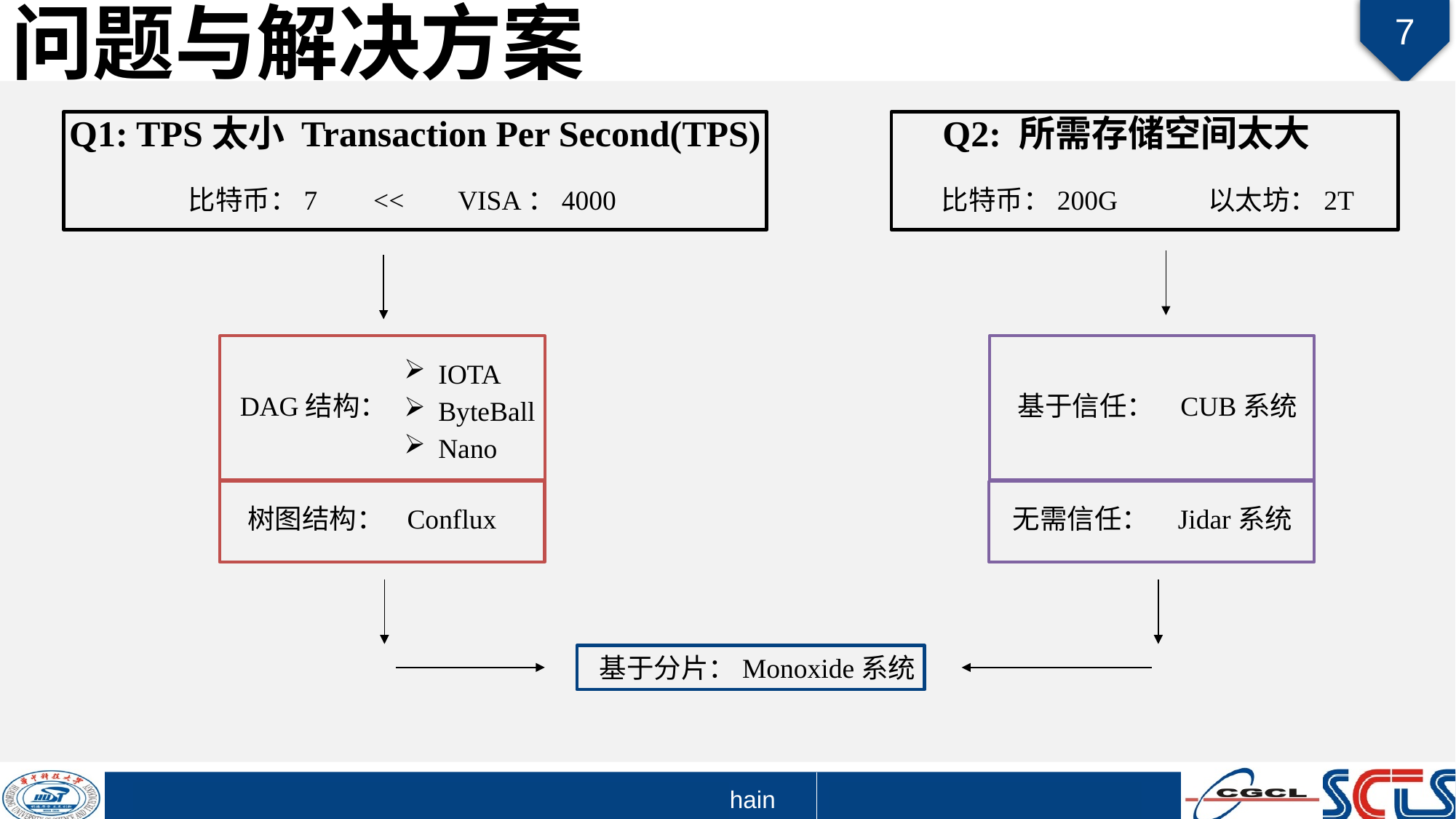

# 问题与解决方案

Q1: TPS太小 Transaction Per Second(TPS)
Q2: 所需存储空间太大

比特币：7
<<
VISA：4000
比特币：200G
以太坊：2T

IOTA
ByteBall
Nano
DAG结构：
基于信任：
CUB系统
树图结构：
Conflux
无需信任：
Jidar系统

基于分片：Monoxide系统